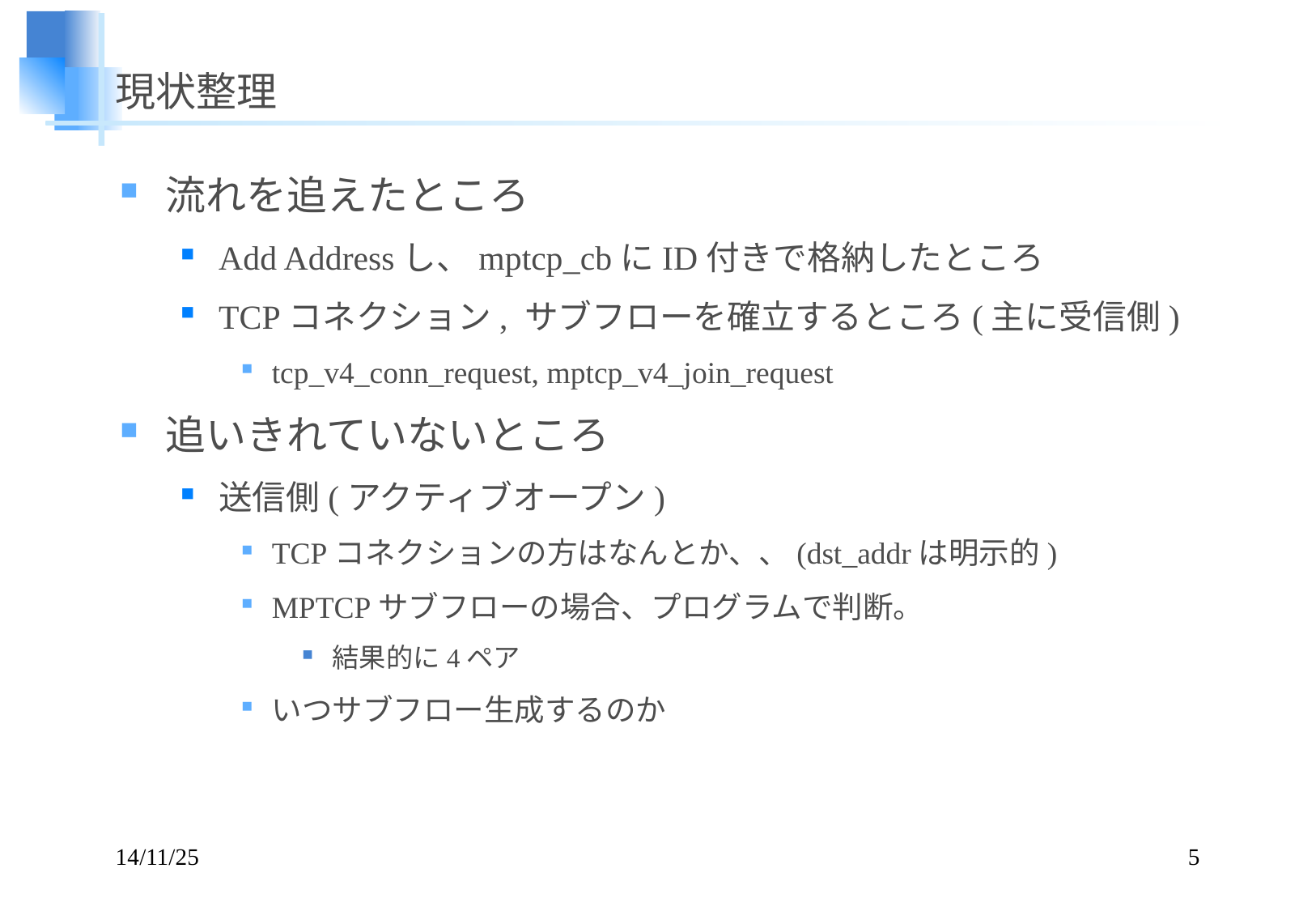

# 現状整理
流れを追えたところ
Add Addressし、mptcp_cbにID付きで格納したところ
TCPコネクション, サブフローを確立するところ(主に受信側)
tcp_v4_conn_request, mptcp_v4_join_request
追いきれていないところ
送信側(アクティブオープン)
TCPコネクションの方はなんとか、、(dst_addrは明示的)
MPTCPサブフローの場合、プログラムで判断。
結果的に4ペア
いつサブフロー生成するのか
14/11/25
5